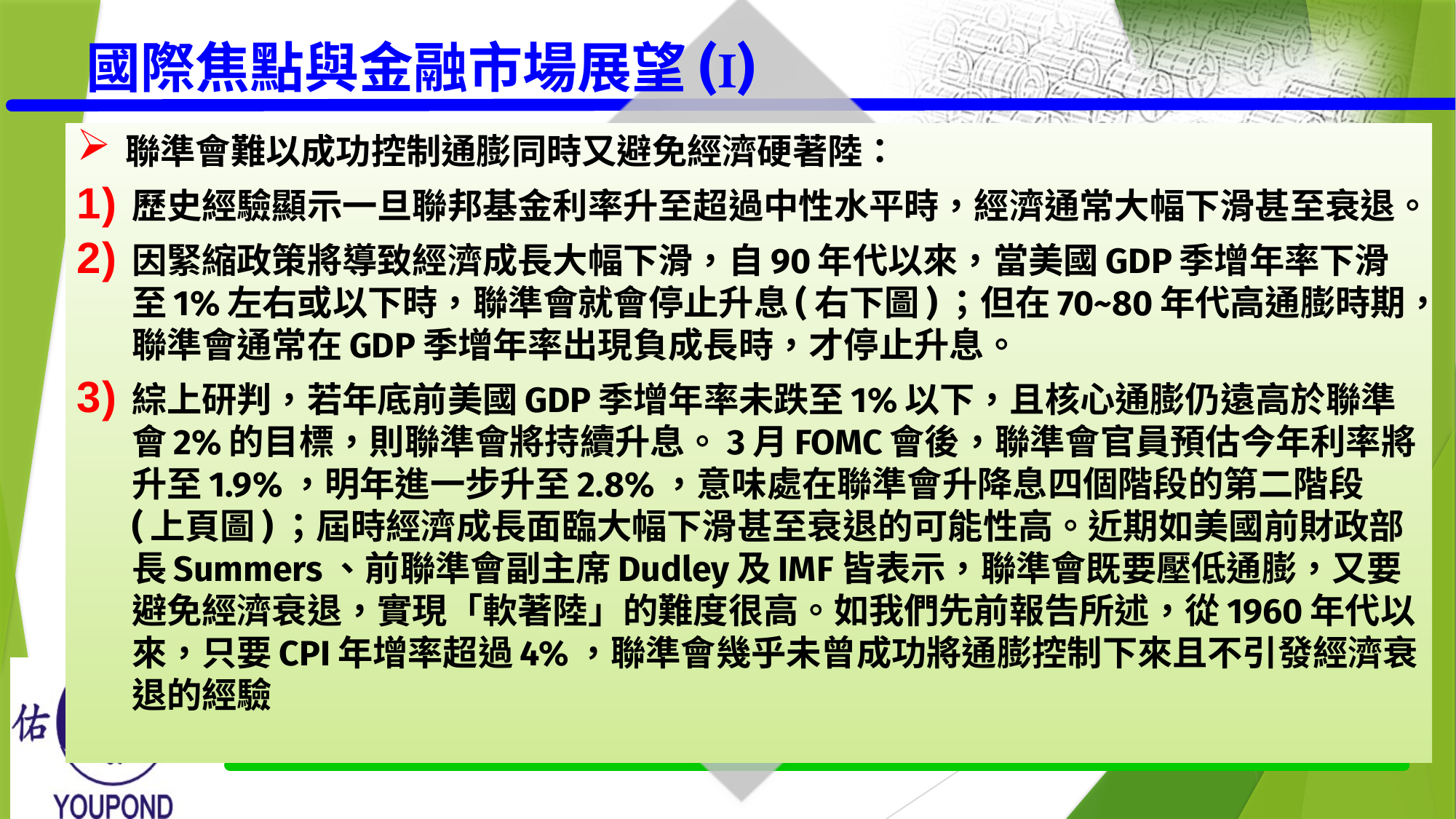

# 國際焦點與金融市場展望(Ⅰ)
聯準會難以成功控制通膨同時又避免經濟硬著陸：
歷史經驗顯示一旦聯邦基金利率升至超過中性水平時，經濟通常大幅下滑甚至衰退。
因緊縮政策將導致經濟成長大幅下滑，自90年代以來，當美國GDP季增年率下滑至1%左右或以下時，聯準會就會停止升息(右下圖)；但在70~80年代高通膨時期，聯準會通常在GDP季增年率出現負成長時，才停止升息。
綜上研判，若年底前美國GDP季增年率未跌至1%以下，且核心通膨仍遠高於聯準會2%的目標，則聯準會將持續升息。3月FOMC會後，聯準會官員預估今年利率將升至1.9%，明年進一步升至2.8%，意味處在聯準會升降息四個階段的第二階段(上頁圖)；屆時經濟成長面臨大幅下滑甚至衰退的可能性高。近期如美國前財政部長Summers、前聯準會副主席Dudley及IMF皆表示，聯準會既要壓低通膨，又要避免經濟衰退，實現「軟著陸」的難度很高。如我們先前報告所述，從1960年代以來，只要CPI年增率超過4%，聯準會幾乎未曾成功將通膨控制下來且不引發經濟衰退的經驗